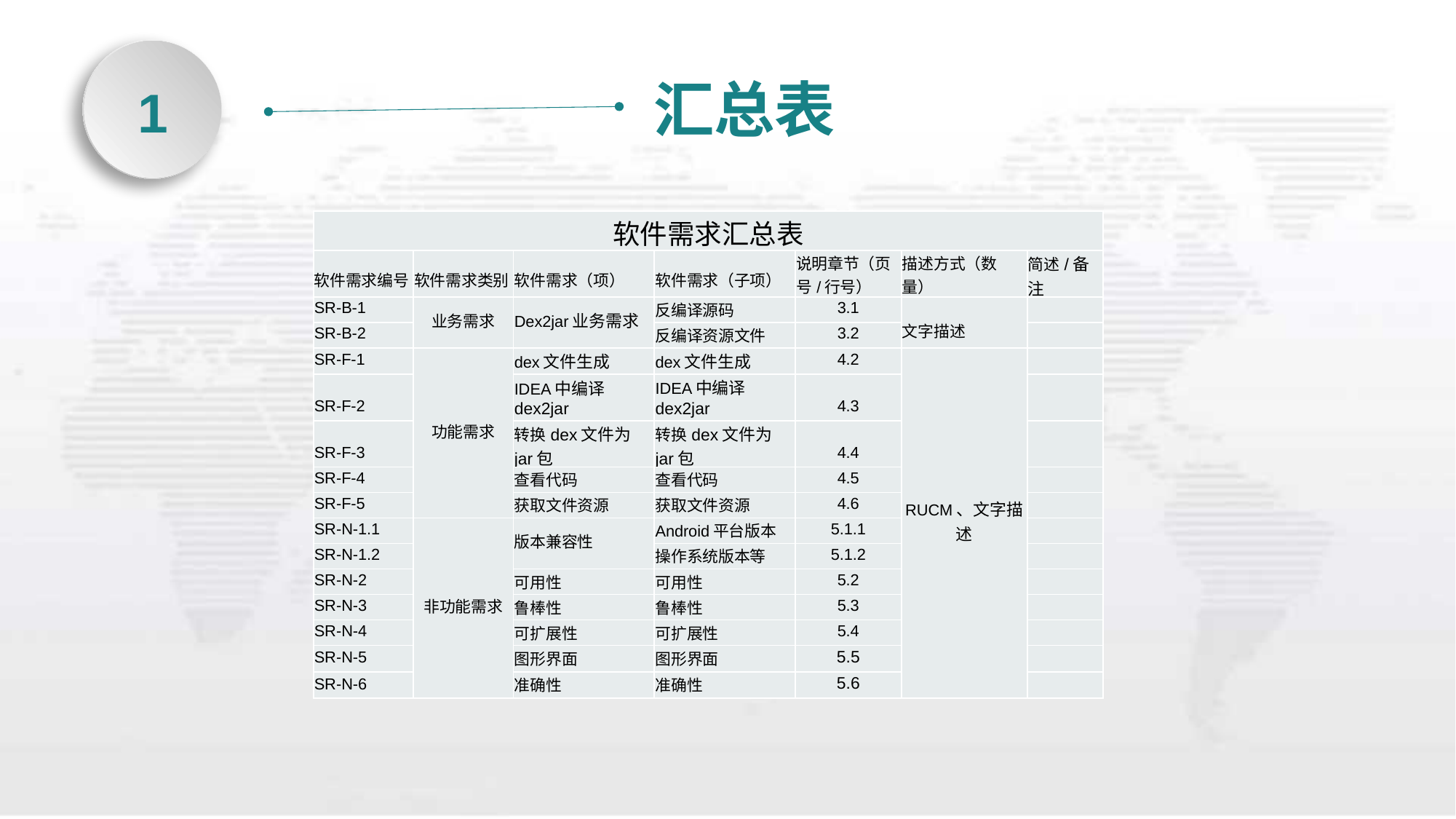

汇总表
1
| 软件需求汇总表 |  |  |  |  |  |  |
| --- | --- | --- | --- | --- | --- | --- |
| 软件需求编号 | 软件需求类别 | 软件需求（项） | 软件需求（子项） | 说明章节（页号/行号） | 描述方式（数量） | 简述/备注 |
| SR-B-1 | 业务需求 | Dex2jar业务需求 | 反编译源码 | 3.1 | 文字描述 |  |
| SR-B-2 |  |  | 反编译资源文件 | 3.2 |  |  |
| SR-F-1 | 功能需求 | dex文件生成 | dex文件生成 | 4.2 | RUCM、文字描述 |  |
| SR-F-2 |  | IDEA中编译dex2jar | IDEA中编译dex2jar | 4.3 |  |  |
| SR-F-3 |  | 转换dex文件为jar包 | 转换dex文件为jar包 | 4.4 |  |  |
| SR-F-4 |  | 查看代码 | 查看代码 | 4.5 |  |  |
| SR-F-5 |  | 获取文件资源 | 获取文件资源 | 4.6 |  |  |
| SR-N-1.1 | 非功能需求 | 版本兼容性 | Android平台版本 | 5.1.1 |  |  |
| SR-N-1.2 |  |  | 操作系统版本等 | 5.1.2 |  |  |
| SR-N-2 |  | 可用性 | 可用性 | 5.2 |  |  |
| SR-N-3 |  | 鲁棒性 | 鲁棒性 | 5.3 |  |  |
| SR-N-4 |  | 可扩展性 | 可扩展性 | 5.4 |  |  |
| SR-N-5 |  | 图形界面 | 图形界面 | 5.5 |  |  |
| SR-N-6 |  | 准确性 | 准确性 | 5.6 |  |  |